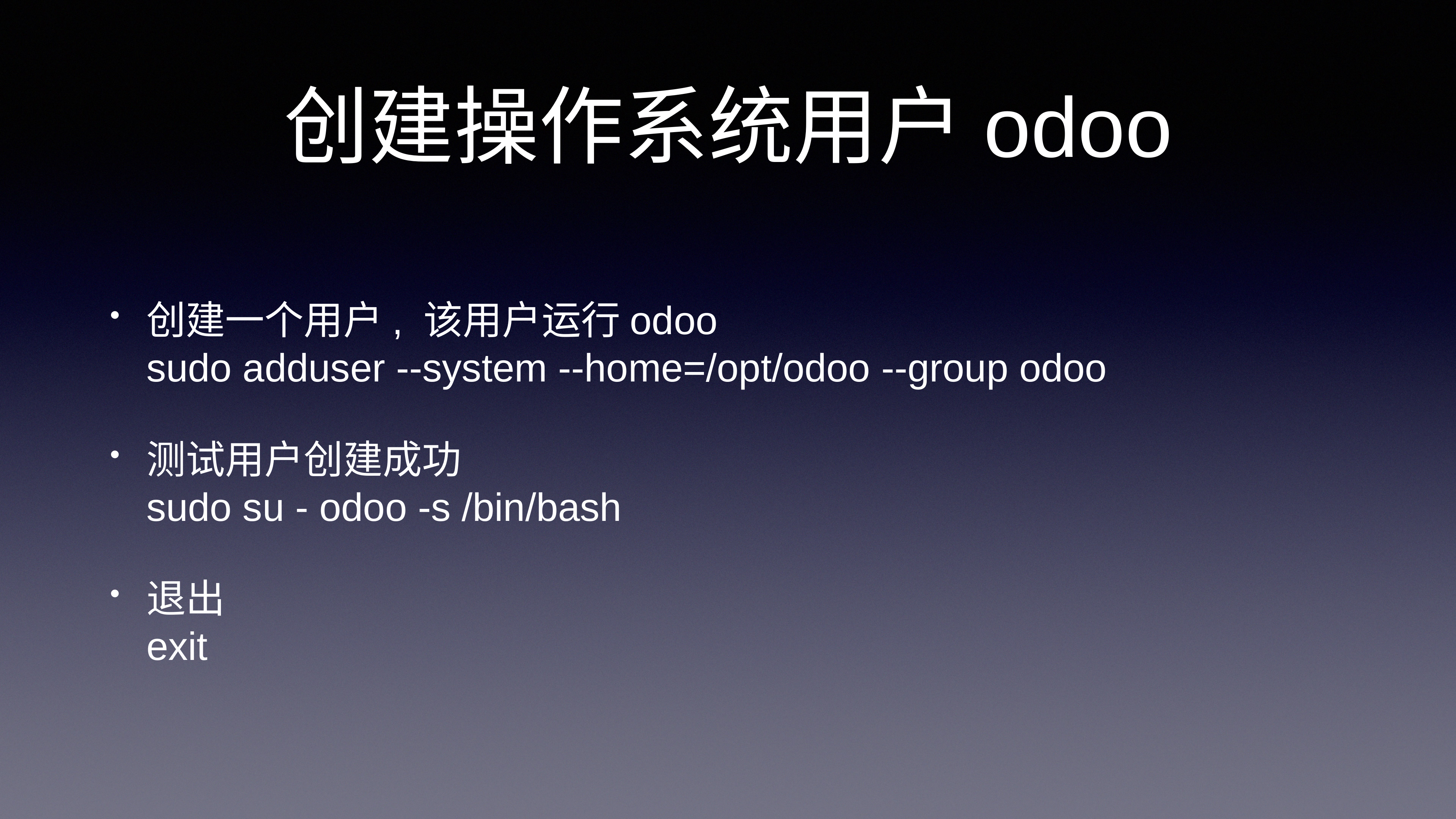

# 创建操作系统用户odoo
创建一个用户, 该用户运行odoo
sudo adduser --system --home=/opt/odoo --group odoo
测试用户创建成功
sudo su - odoo -s /bin/bash
退出
exit